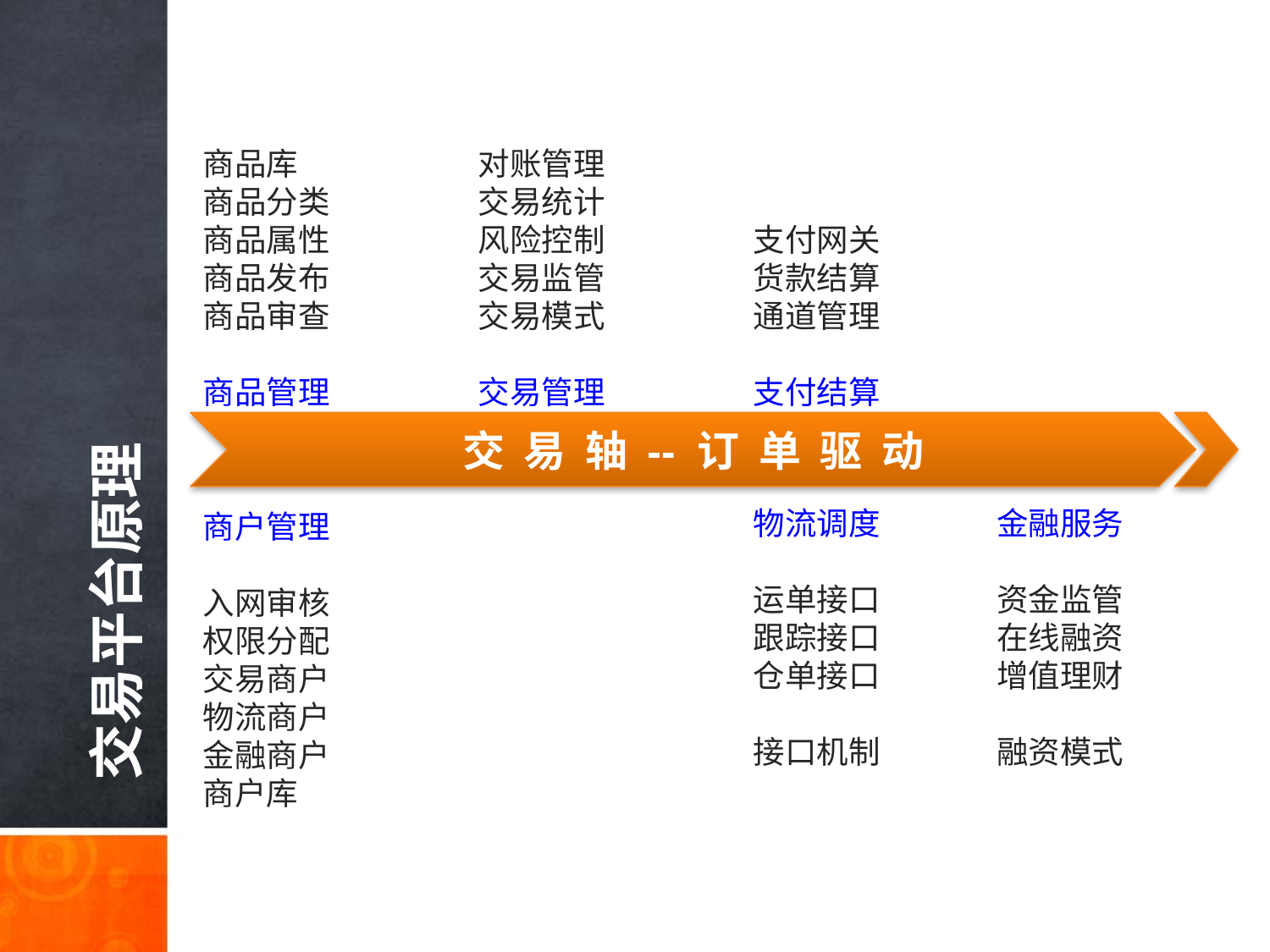

商品库
商品分类
商品属性
商品发布
商品审查

商品管理
对账管理
交易统计风险控制交易监管交易模式

交易管理

支付网关
货款结算
通道管理

支付结算
交易平台原理
交  易  轴 -- 订  单  驱  动

物流调度

运单接口
跟踪接口
仓单接口

接口机制

金融服务

资金监管
在线融资增值理财

融资模式

商户管理

入网审核
权限分配
交易商户
物流商户
金融商户
商户库